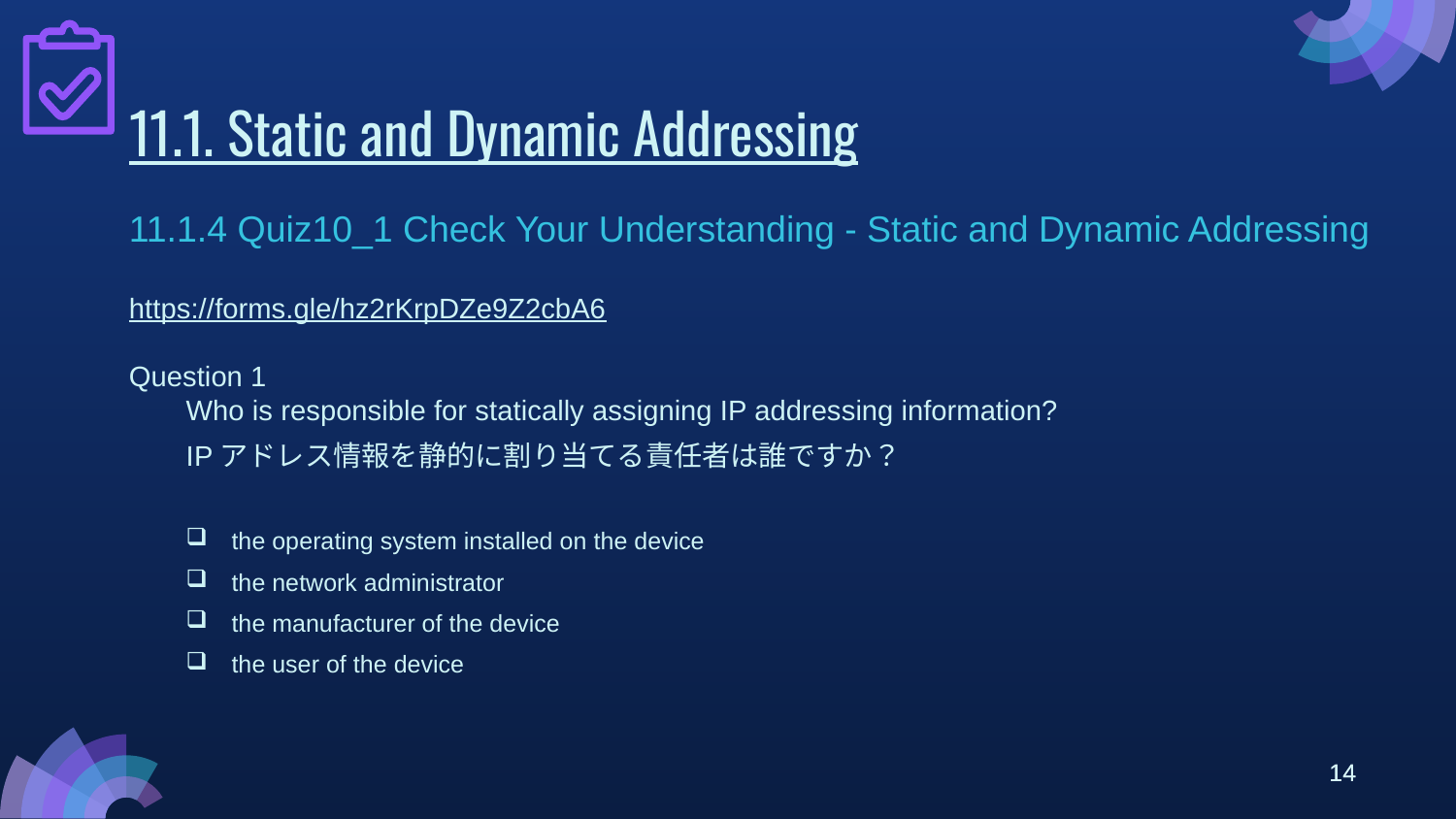

# 11.1. Static and Dynamic Addressing
11.1.4 Quiz10_1 Check Your Understanding - Static and Dynamic Addressing
https://forms.gle/hz2rKrpDZe9Z2cbA6

Question 1
Who is responsible for statically assigning IP addressing information?
IPアドレス情報を静的に割り当てる責任者は誰ですか？

the operating system installed on the device
the network administrator
the manufacturer of the device
the user of the device